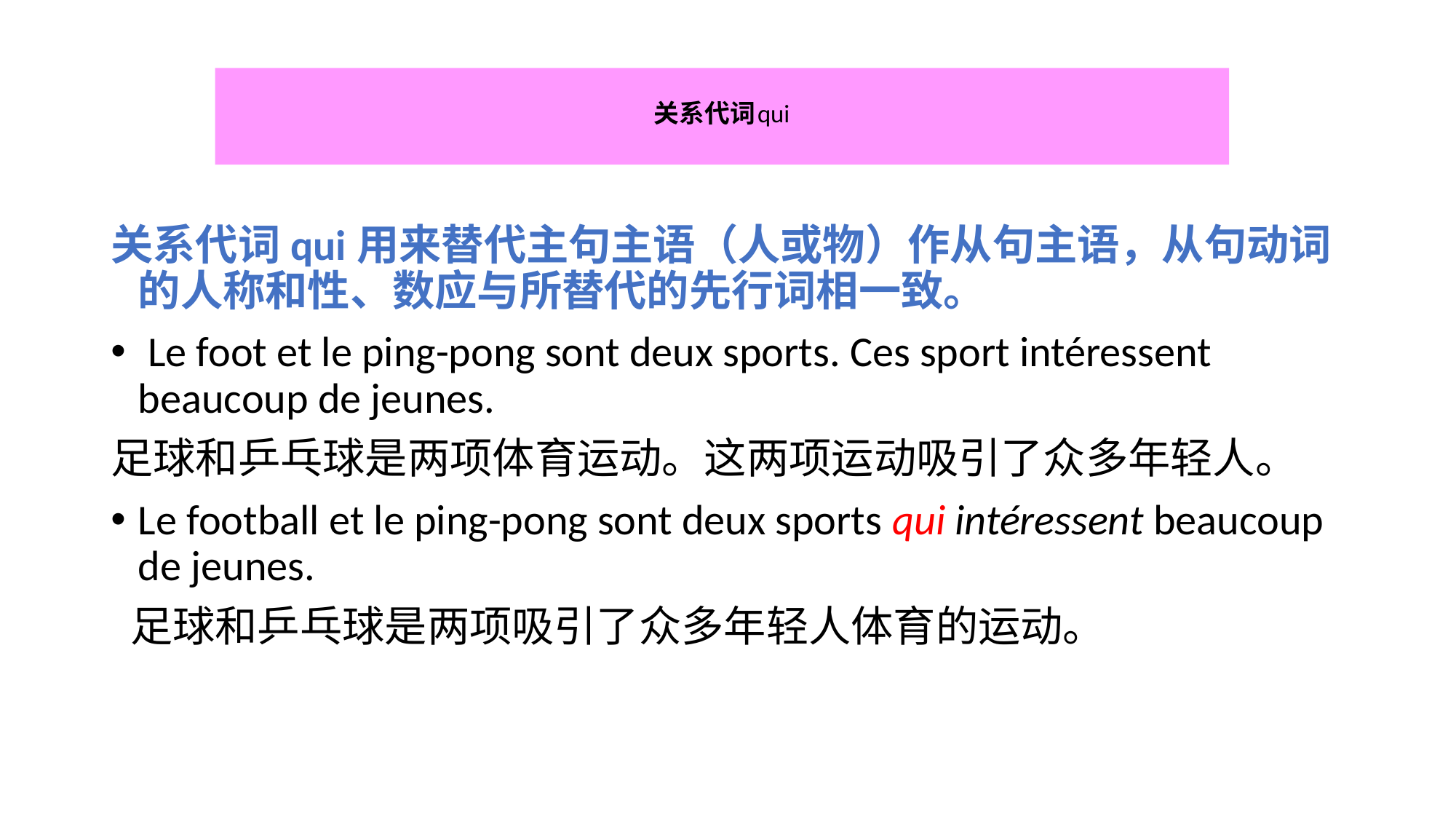

# 关系代词qui
关系代词qui用来替代主句主语（人或物）作从句主语，从句动词的人称和性、数应与所替代的先行词相一致。
 Le foot et le ping-pong sont deux sports. Ces sport intéressent beaucoup de jeunes.
足球和乒乓球是两项体育运动。这两项运动吸引了众多年轻人。
Le football et le ping-pong sont deux sports qui intéressent beaucoup de jeunes.
 足球和乒乓球是两项吸引了众多年轻人体育的运动。